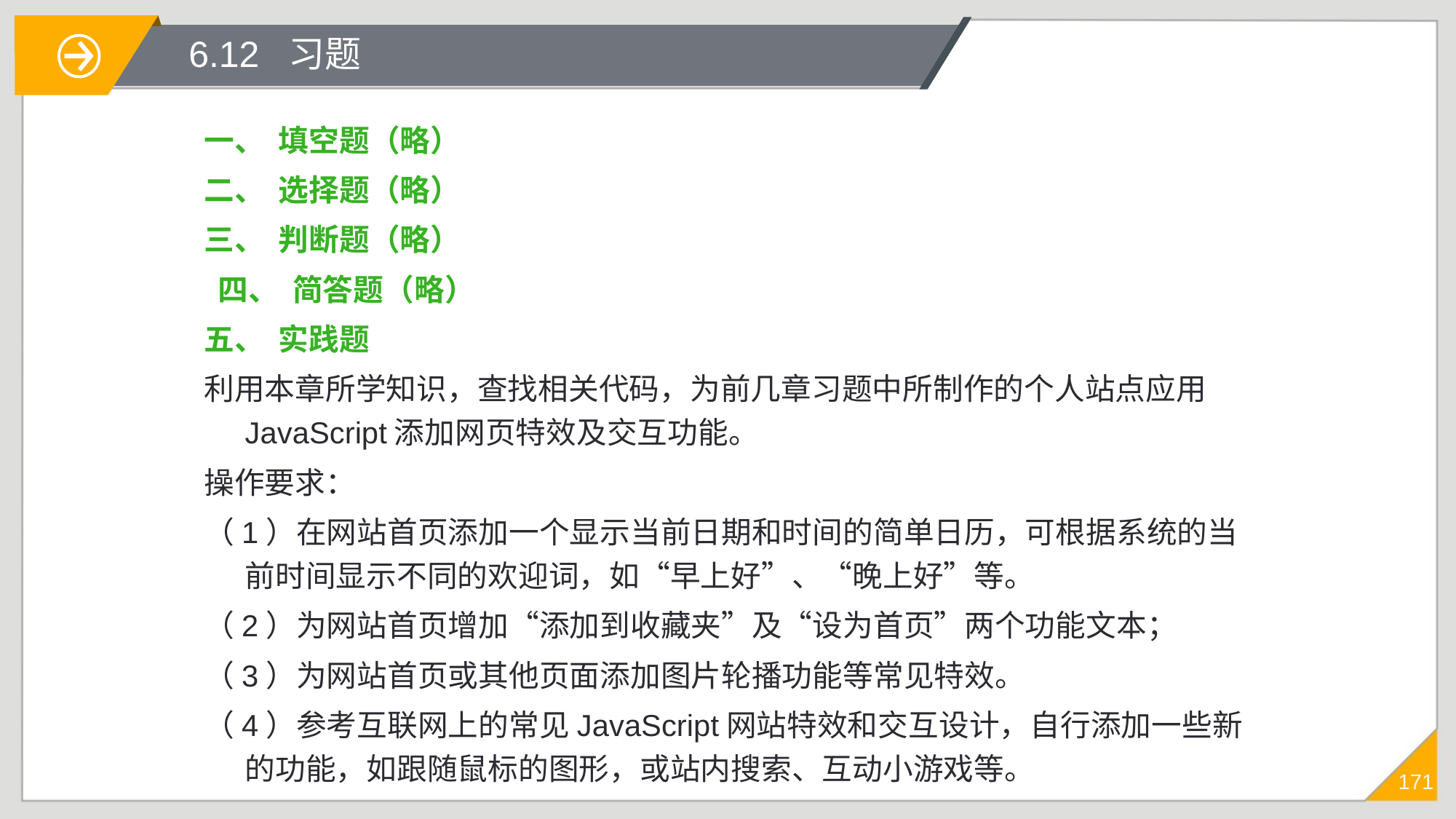

# 6.12  习题
一、  填空题（略）
二、  选择题（略）
三、  判断题（略）
 四、  简答题（略）
五、  实践题
利用本章所学知识，查找相关代码，为前几章习题中所制作的个人站点应用JavaScript添加网页特效及交互功能。
操作要求：
（1）在网站首页添加一个显示当前日期和时间的简单日历，可根据系统的当前时间显示不同的欢迎词，如“早上好”、“晚上好”等。
（2）为网站首页增加“添加到收藏夹”及“设为首页”两个功能文本；
（3）为网站首页或其他页面添加图片轮播功能等常见特效。
（4）参考互联网上的常见JavaScript网站特效和交互设计，自行添加一些新的功能，如跟随鼠标的图形，或站内搜索、互动小游戏等。